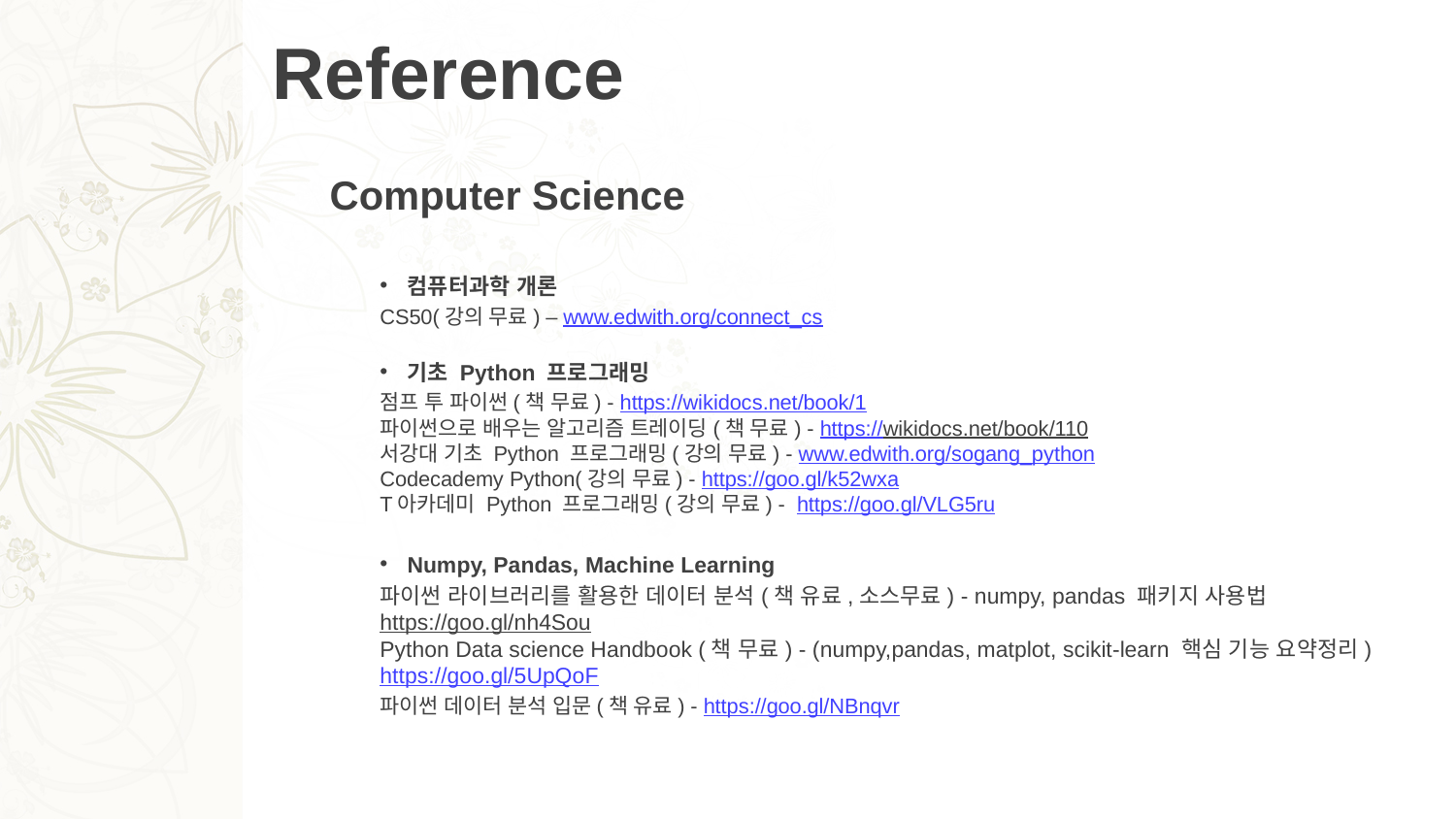

# Reference
Computer Science
컴퓨터과학 개론
CS50(강의 무료) – www.edwith.org/connect_cs
기초 Python 프로그래밍
점프 투 파이썬(책 무료) - https://wikidocs.net/book/1
파이썬으로 배우는 알고리즘 트레이딩(책 무료) - https://wikidocs.net/book/110
서강대 기초 Python 프로그래밍(강의 무료) - www.edwith.org/sogang_python
Codecademy Python(강의 무료) - https://goo.gl/k52wxa
T아카데미 Python 프로그래밍(강의 무료) -  https://goo.gl/VLG5ru

Numpy, Pandas, Machine Learning
파이썬 라이브러리를 활용한 데이터 분석(책 유료,소스무료) - numpy, pandas 패키지 사용법
https://goo.gl/nh4Sou
Python Data science Handbook (책 무료) - (numpy,pandas, matplot, scikit-learn 핵심 기능 요약정리)
https://goo.gl/5UpQoF
파이썬 데이터 분석 입문(책 유료) - https://goo.gl/NBnqvr